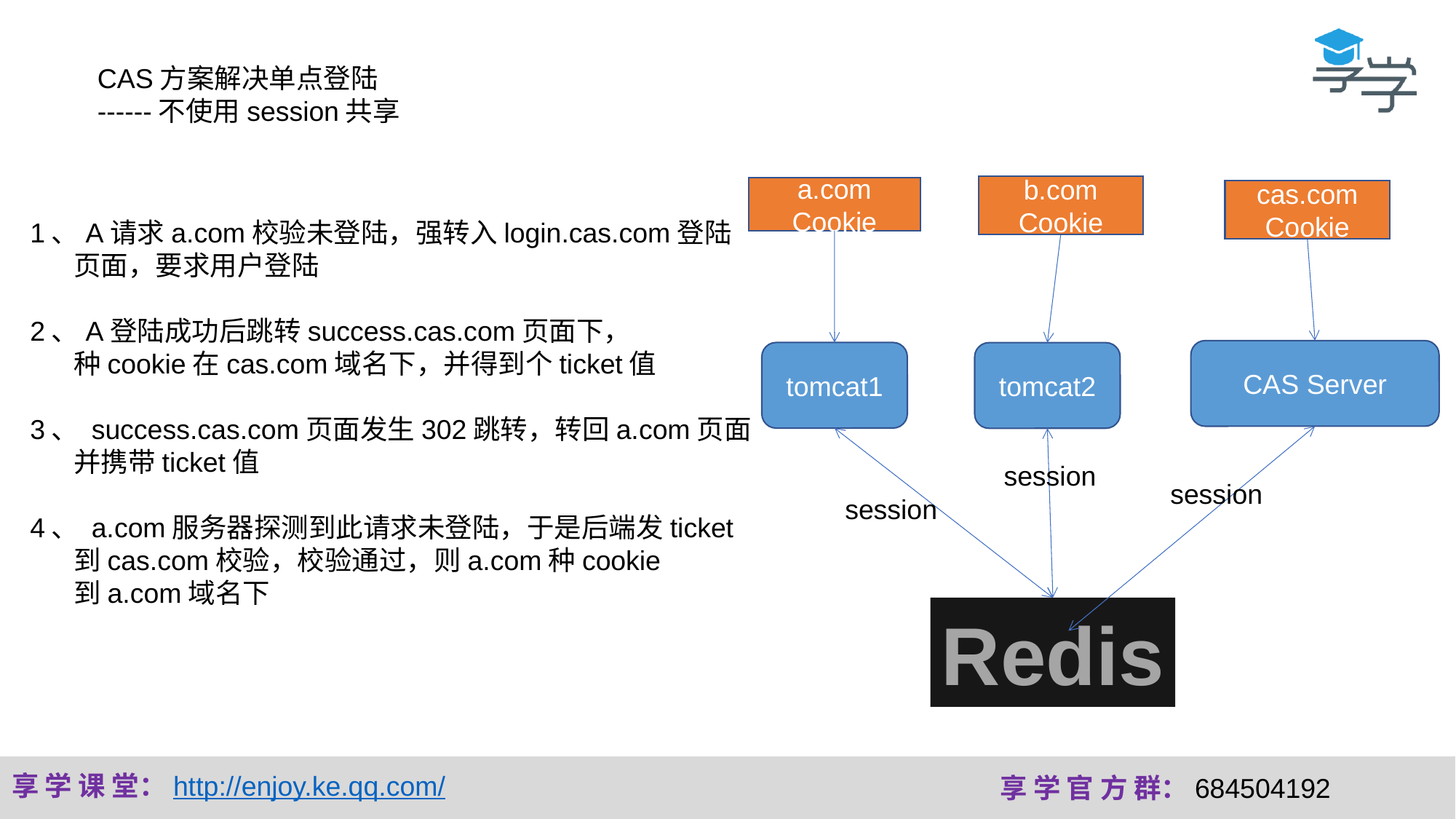

CAS方案解决单点登陆
------不使用session共享

b.com
Cookie
a.com
Cookie
cas.com
Cookie
1、A请求a.com校验未登陆，强转入login.cas.com登陆
      页面，要求用户登陆

2、A登陆成功后跳转success.cas.com页面下，
      种cookie在cas.com域名下，并得到个ticket值

3、 success.cas.com页面发生302跳转，转回a.com页面
      并携带ticket值

4、 a.com服务器探测到此请求未登陆，于是后端发ticket
      到cas.com校验，校验通过，则a.com种cookie
      到a.com域名下
CAS Server
tomcat1
tomcat2
session
session
session
Redis